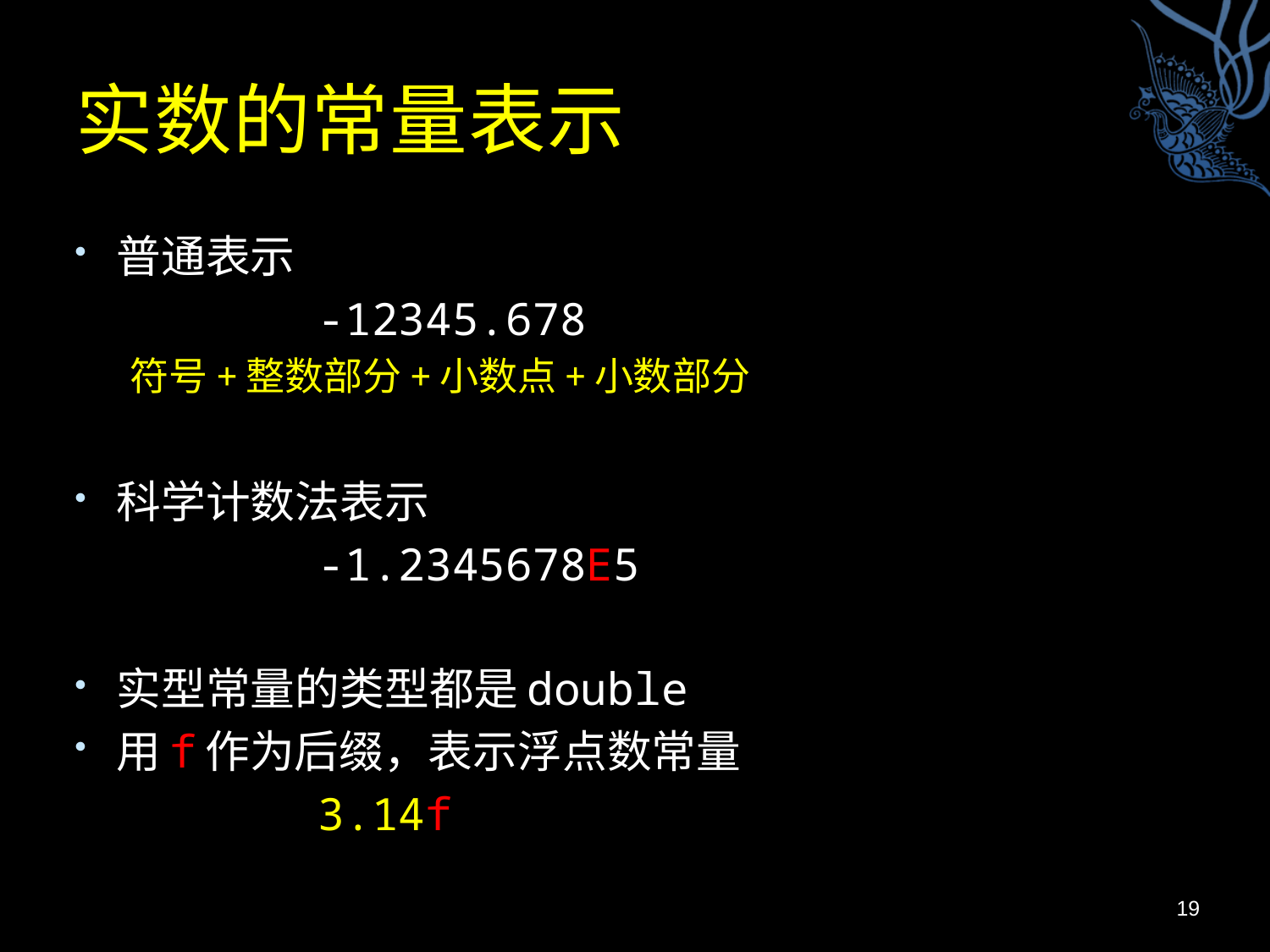

# 实数的常量表示
普通表示
         -12345.678
符号+整数部分+小数点+小数部分

科学计数法表示
         -1.2345678E5

实型常量的类型都是double
用f作为后缀，表示浮点数常量
         3.14f
19